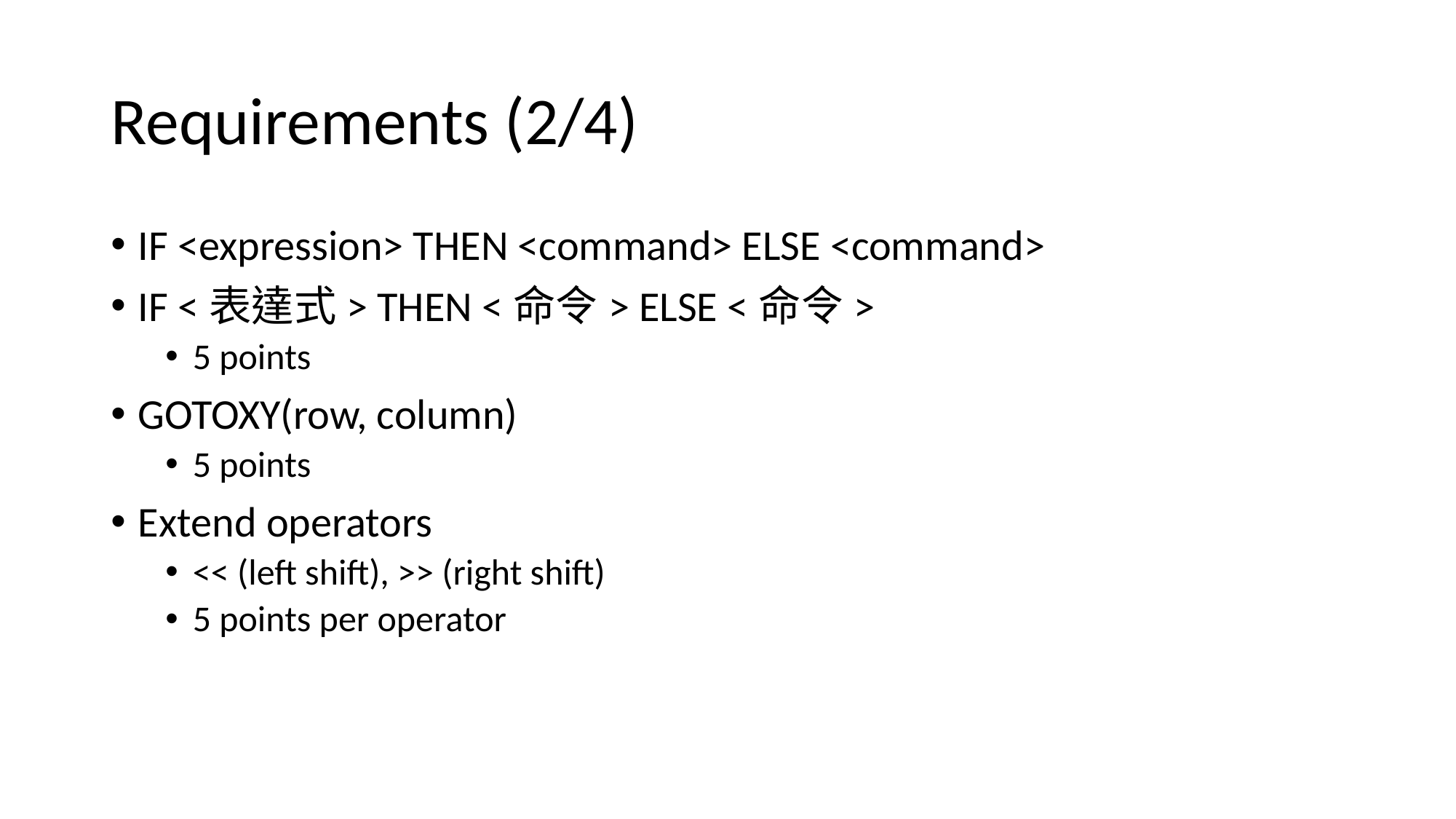

# Requirements (2/4)
IF <expression> THEN <command> ELSE <command>
IF <表達式> THEN <命令> ELSE <命令>
5 points
GOTOXY(row, column)
5 points
Extend operators
<< (left shift), >> (right shift)
5 points per operator